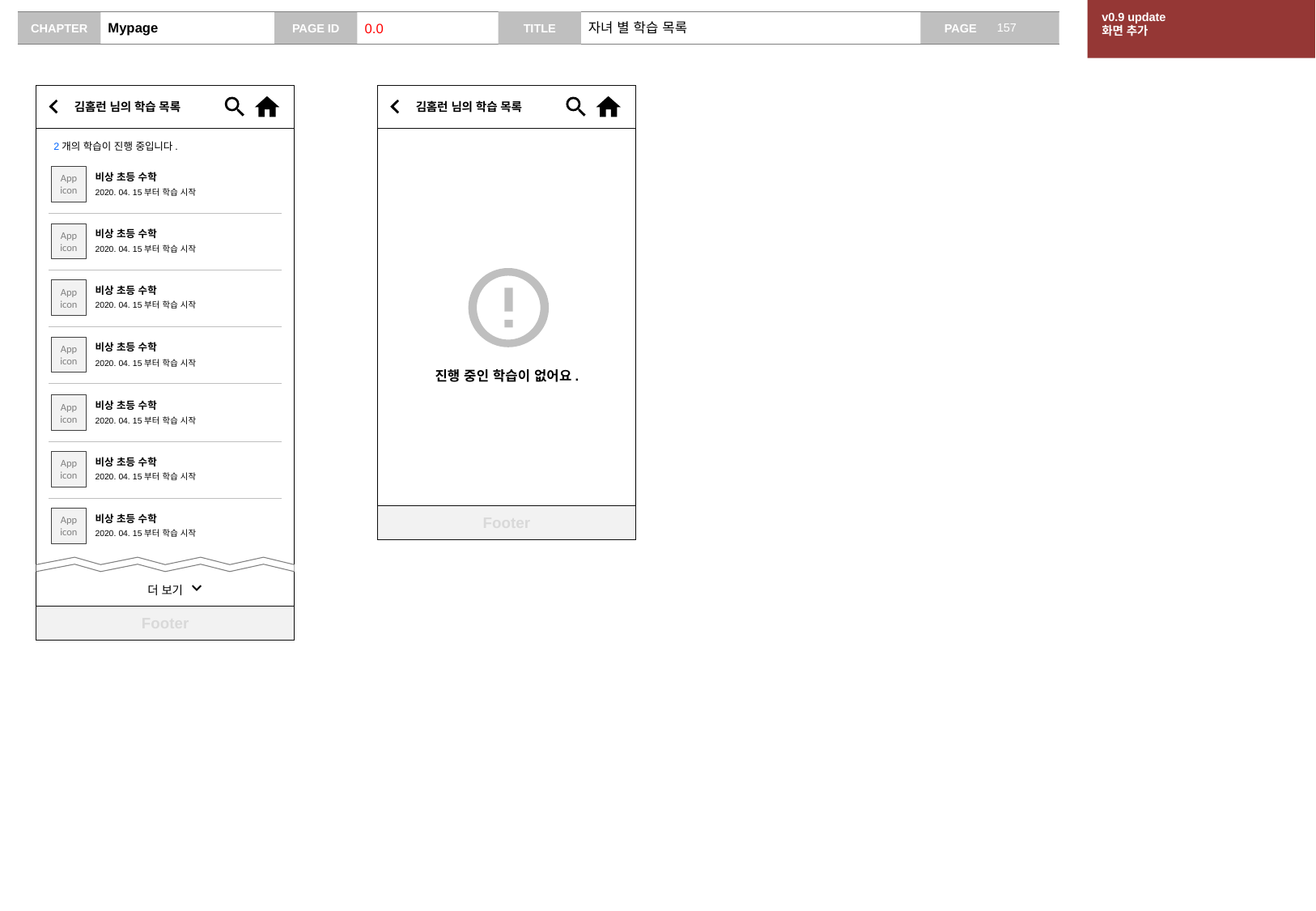

v0.9 update
화면 추가

# Mypage
0.0
자녀 별 학습 목록

김홈런 님의 학습 목록

김홈런 님의 학습 목록

2개의 학습이 진행 중입니다.
App
icon
비상 초등 수학
2020. 04. 15부터 학습 시작
App
icon
비상 초등 수학
2020. 04. 15부터 학습 시작

App
icon
비상 초등 수학
2020. 04. 15부터 학습 시작
App
icon
비상 초등 수학
2020. 04. 15부터 학습 시작
진행 중인 학습이 없어요.
App
icon
비상 초등 수학
2020. 04. 15부터 학습 시작
App
icon
비상 초등 수학
2020. 04. 15부터 학습 시작
Footer
App
icon
비상 초등 수학
2020. 04. 15부터 학습 시작

더 보기

Footer